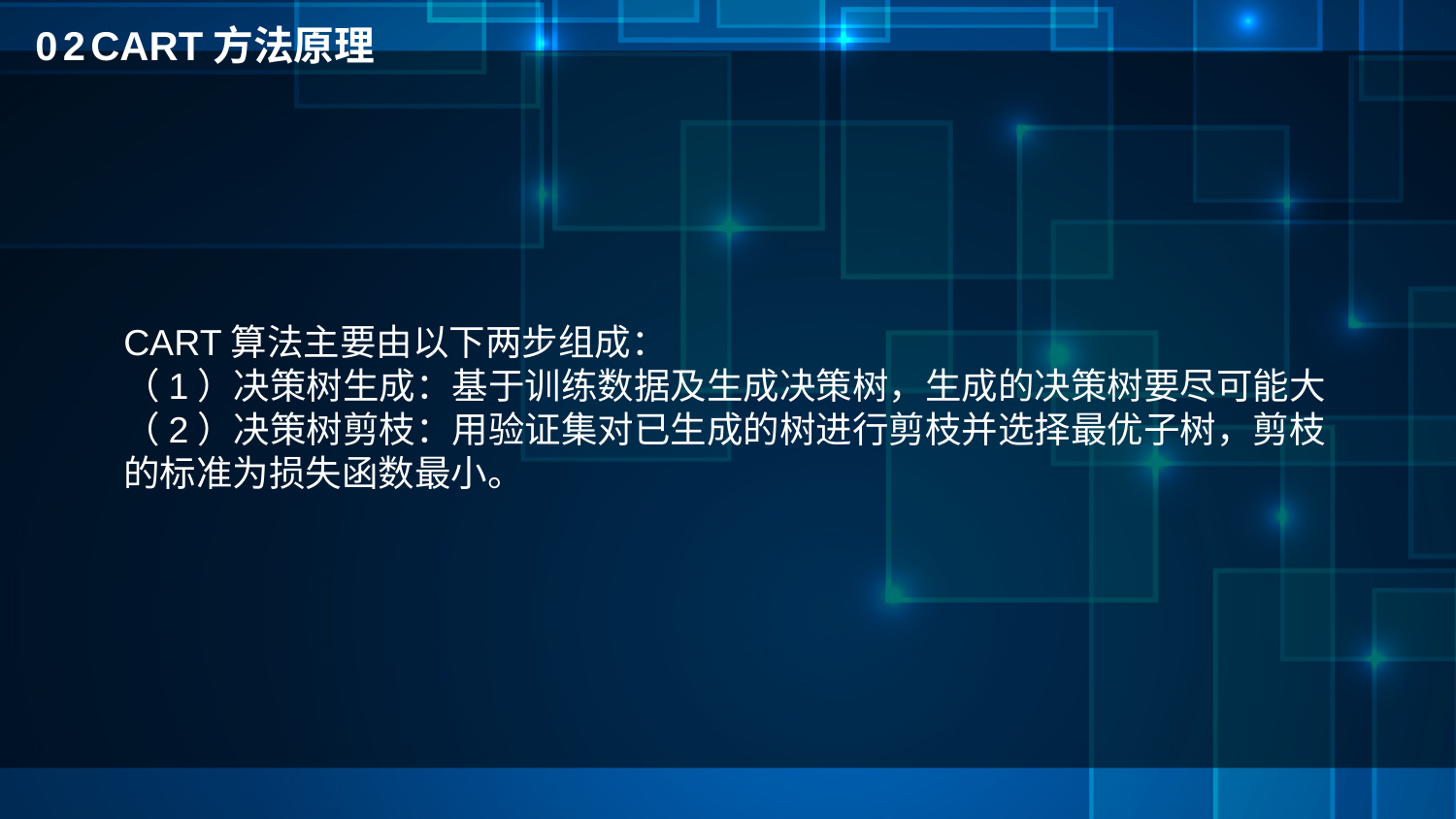

0 2 CART方法原理
CART算法主要由以下两步组成：
（1）决策树生成：基于训练数据及生成决策树，生成的决策树要尽可能大
（2）决策树剪枝：用验证集对已生成的树进行剪枝并选择最优子树，剪枝
的标准为损失函数最小。